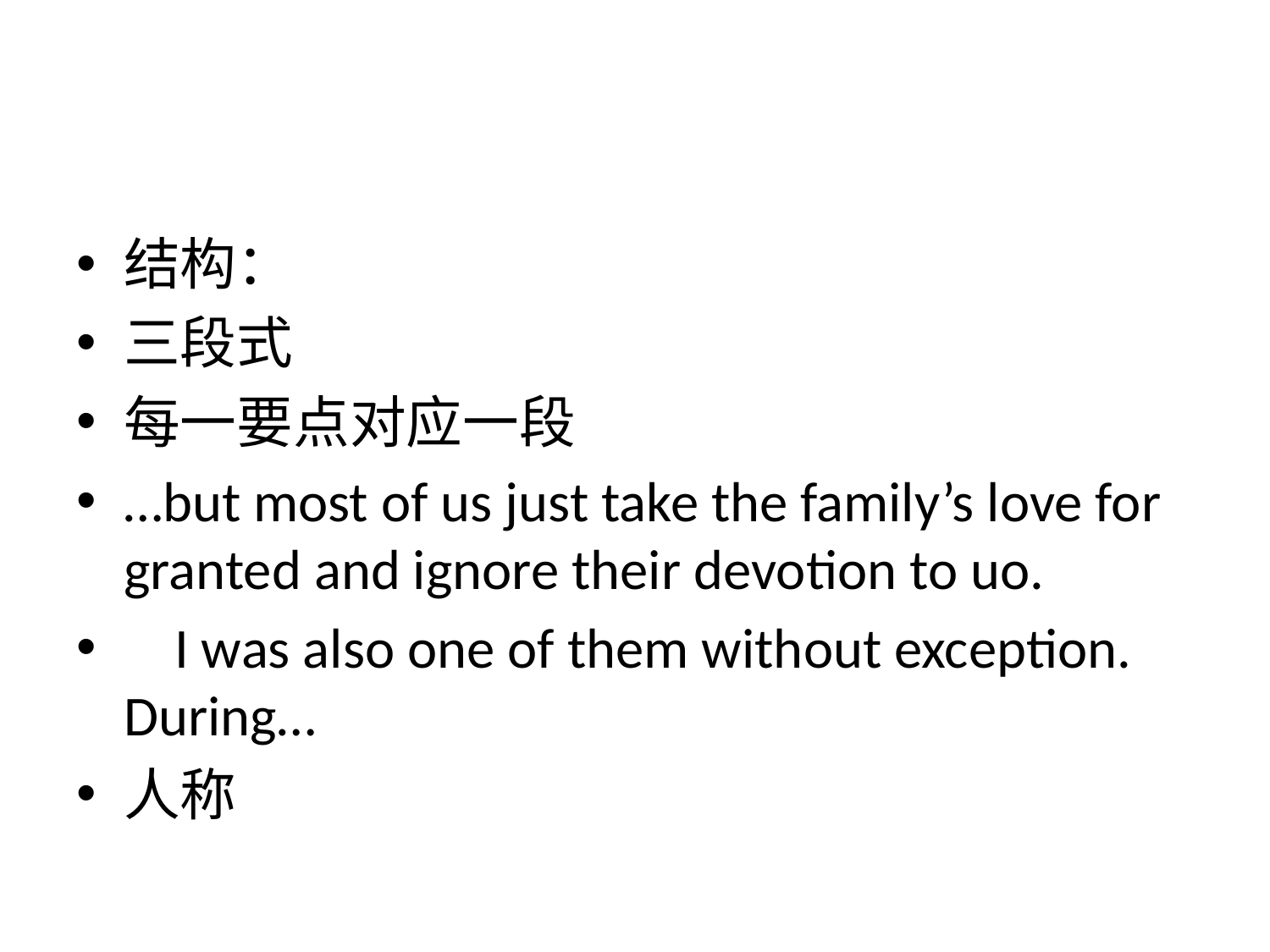

#
结构：
三段式
每一要点对应一段
…but most of us just take the family’s love for granted and ignore their devotion to uo.
    I was also one of them without exception. During…
人称